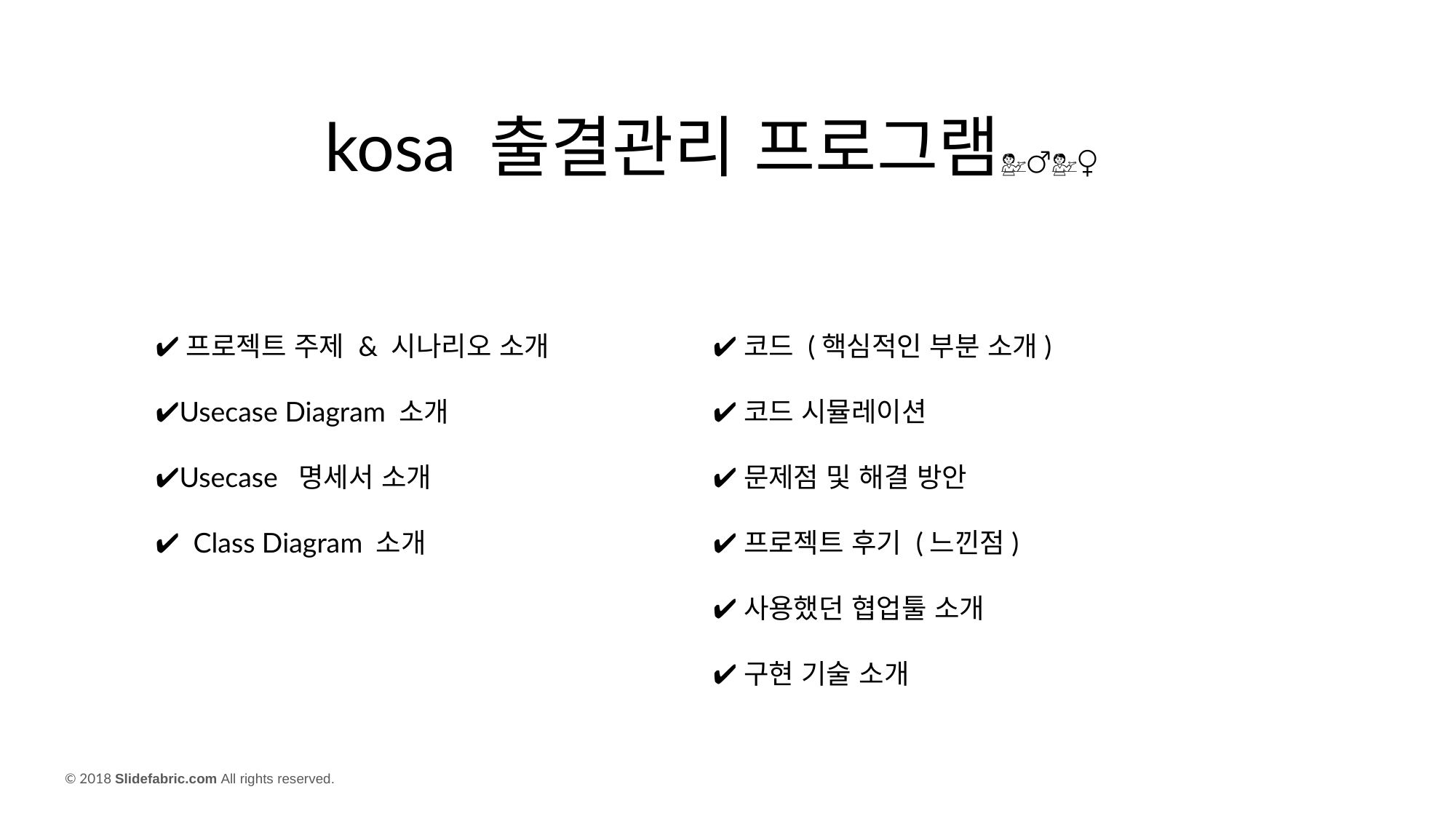

kosa 출결관리 프로그램💁‍♂️💁‍♀️
✔프로젝트 주제 & 시나리오 소개

✔Usecase Diagram 소개

✔Usecase  명세서 소개

✔  Class Diagram 소개

✔코드 (핵심적인 부분 소개)

✔코드 시뮬레이션

✔문제점 및 해결 방안

✔프로젝트 후기 (느낀점)

✔사용했던 협업툴 소개

✔구현 기술 소개